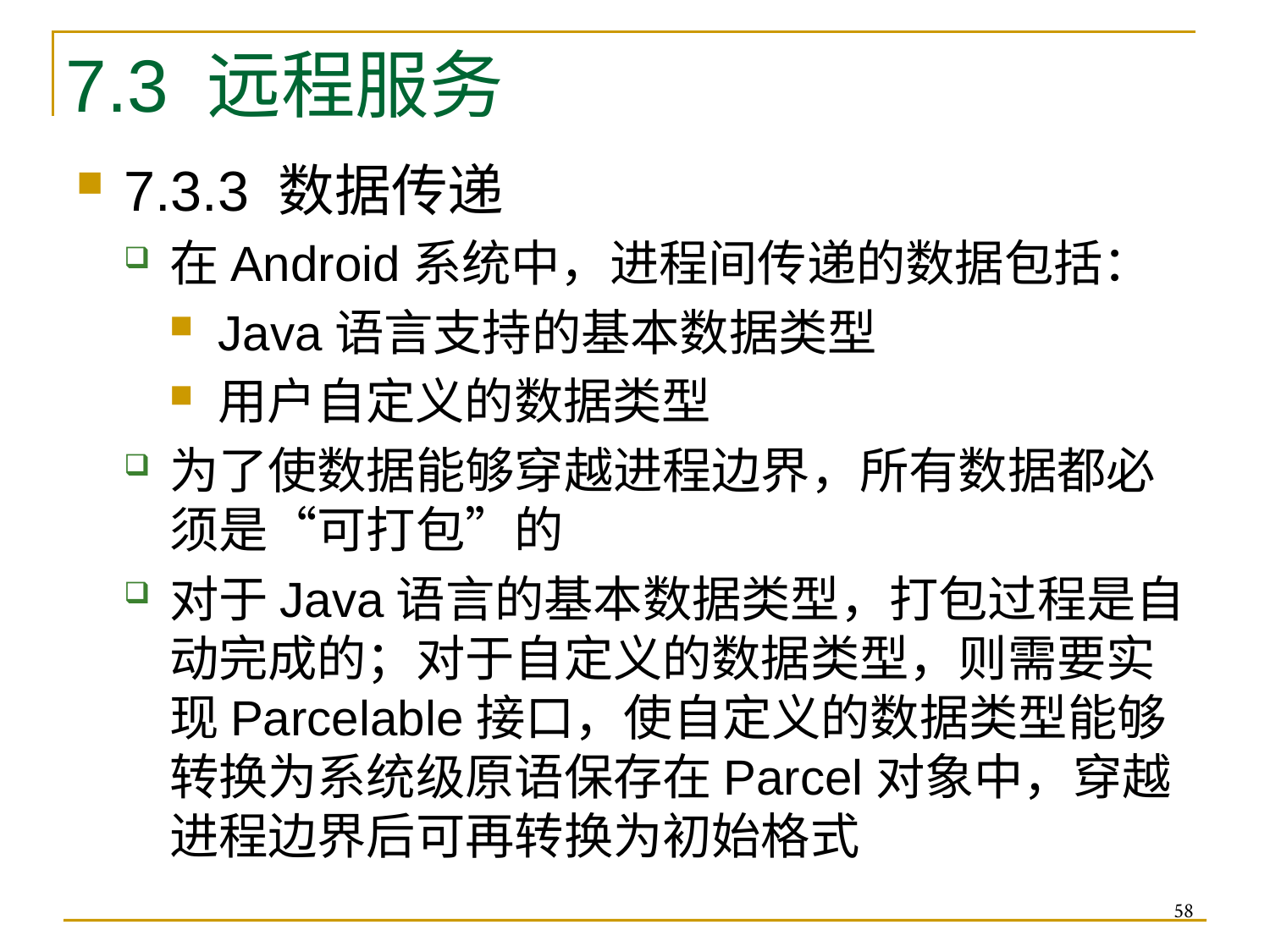

7.3 远程服务
7.3.3 数据传递
在Android系统中，进程间传递的数据包括：
Java语言支持的基本数据类型
用户自定义的数据类型
为了使数据能够穿越进程边界，所有数据都必须是“可打包”的
对于Java语言的基本数据类型，打包过程是自动完成的；对于自定义的数据类型，则需要实现Parcelable接口，使自定义的数据类型能够转换为系统级原语保存在Parcel对象中，穿越进程边界后可再转换为初始格式
58